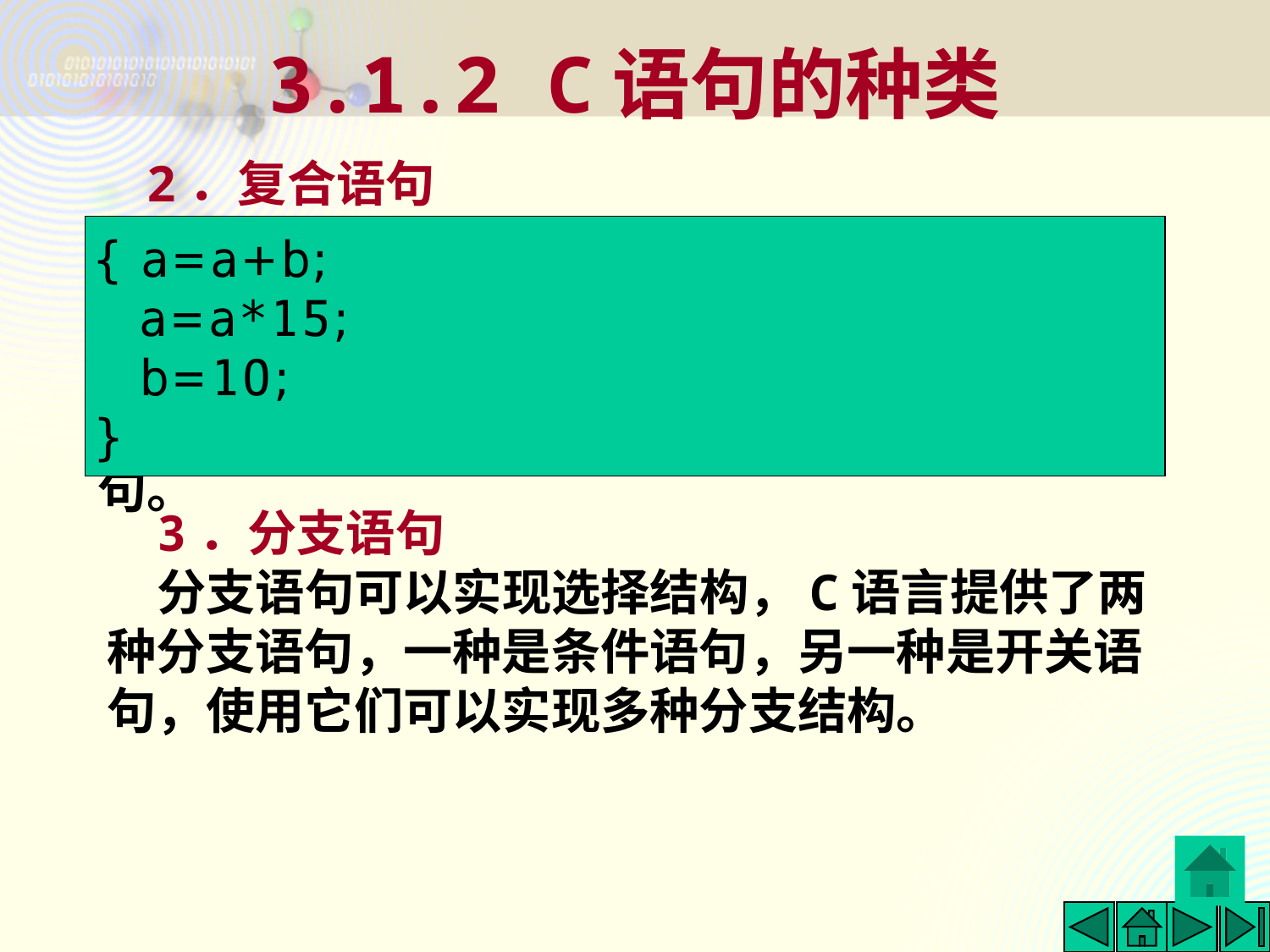

# 3.1.2 C语句的种类
2．复合语句
复合语句是由两条或两条以上的语句用花括号（{}）括起来的语句序列。复合语句是相对于单条语句而言的。复合语句通常可以出现在允许单语句出现的地方，复合语句可以等价于一条语句。
{ a=a+b;
   a=a*15;
   b=10;
}
3．分支语句
分支语句可以实现选择结构，C语言提供了两种分支语句，一种是条件语句，另一种是开关语句，使用它们可以实现多种分支结构。